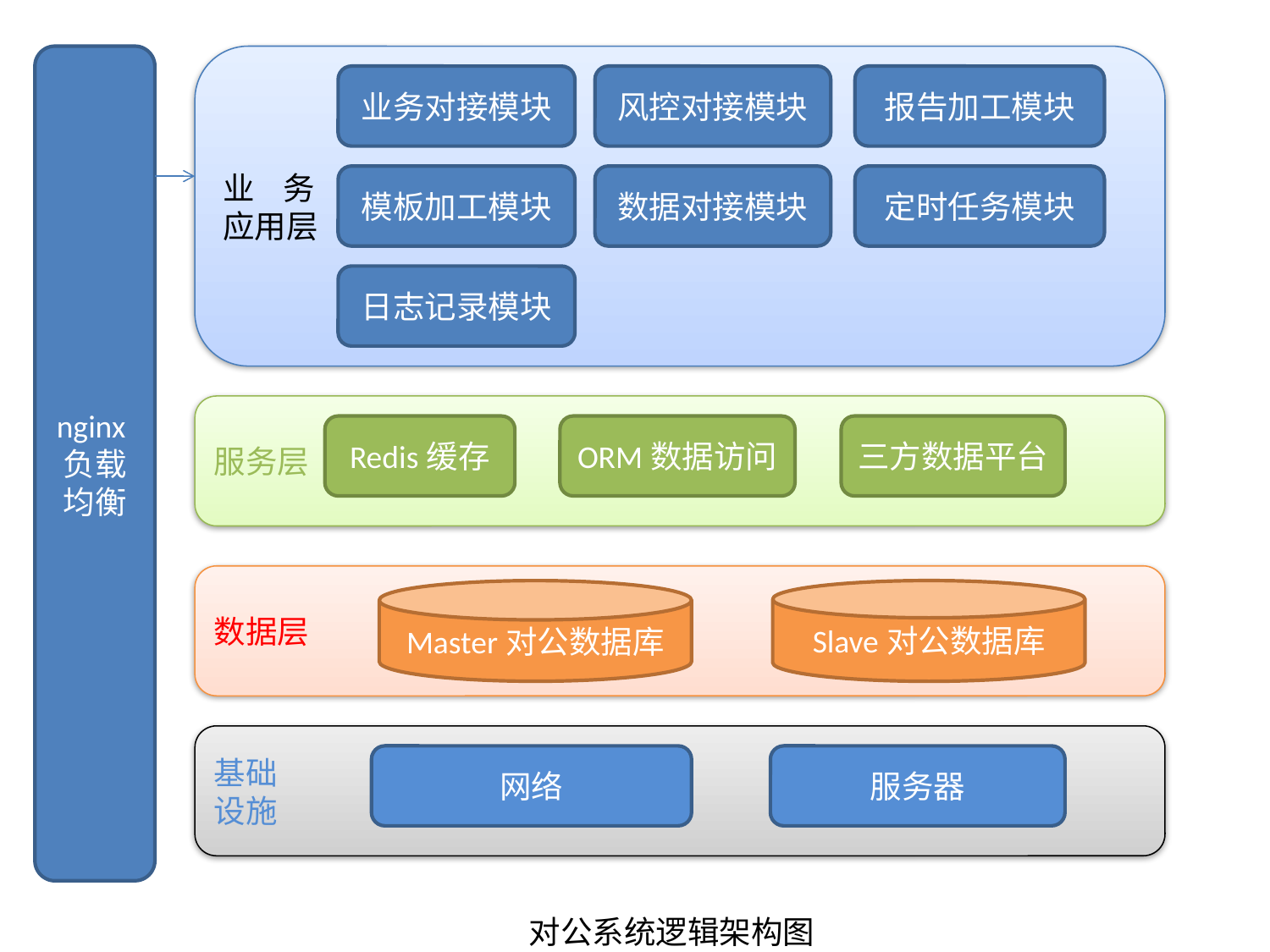

nginx负载均衡
业    务
应用层
业务对接模块
风控对接模块
报告加工模块
模板加工模块
数据对接模块
定时任务模块
日志记录模块
服务层
Redis缓存
ORM数据访问
三方数据平台
数据层
Slave对公数据库
Master对公数据库
基础
设施
网络
服务器
对公系统逻辑架构图